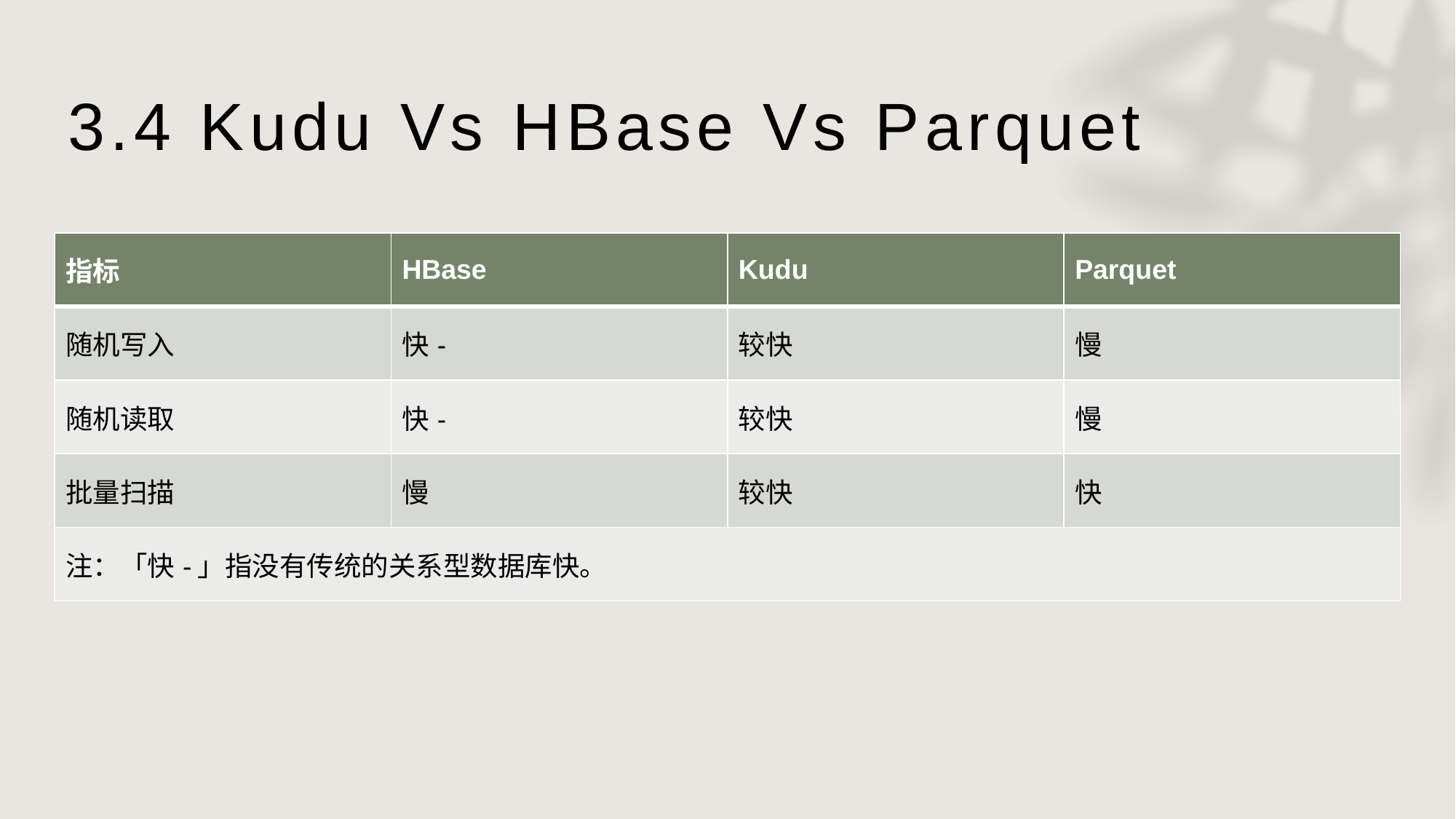

# 3.4 Kudu Vs HBase Vs Parquet
| 指标 | HBase | Kudu | Parquet |
| --- | --- | --- | --- |
| 随机写入 | 快- | 较快 | 慢 |
| 随机读取 | 快- | 较快 | 慢 |
| 批量扫描 | 慢 | 较快 | 快 |
| 注：「快-」指没有传统的关系型数据库快。 |  |  |  |